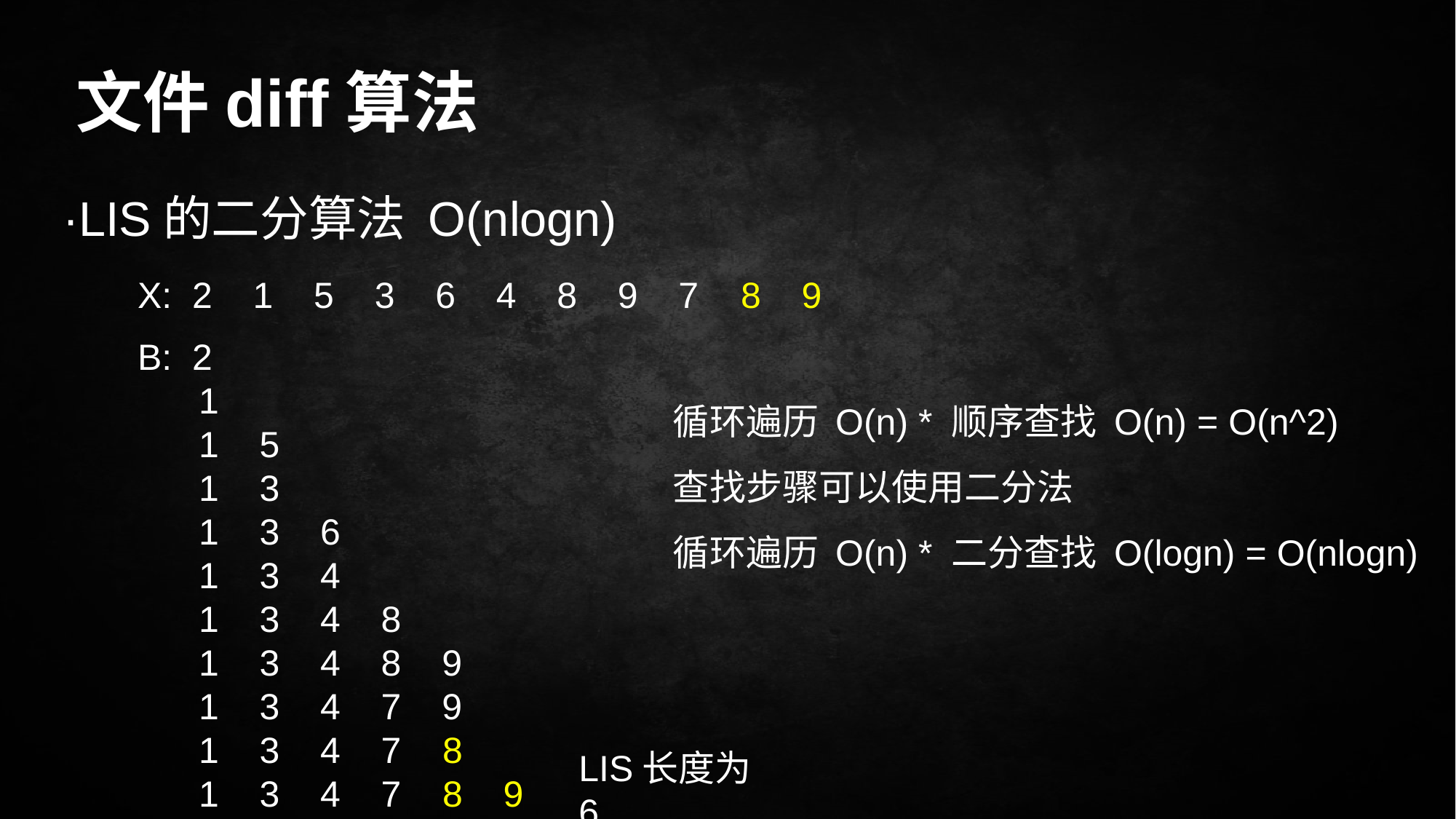

文件diff算法
·LIS的二分算法 O(nlogn)
X:  2    1    5    3    6    4    8    9    7    8    9
B:  2
      1
      1    5
      1    3
      1    3    6
      1    3    4
      1    3    4    8
      1    3    4    8    9
      1    3    4    7    9
      1    3    4    7    8
      1    3    4    7    8    9
循环遍历 O(n) * 顺序查找 O(n) = O(n^2)
查找步骤可以使用二分法
循环遍历 O(n) * 二分查找 O(logn) = O(nlogn)
LIS长度为6